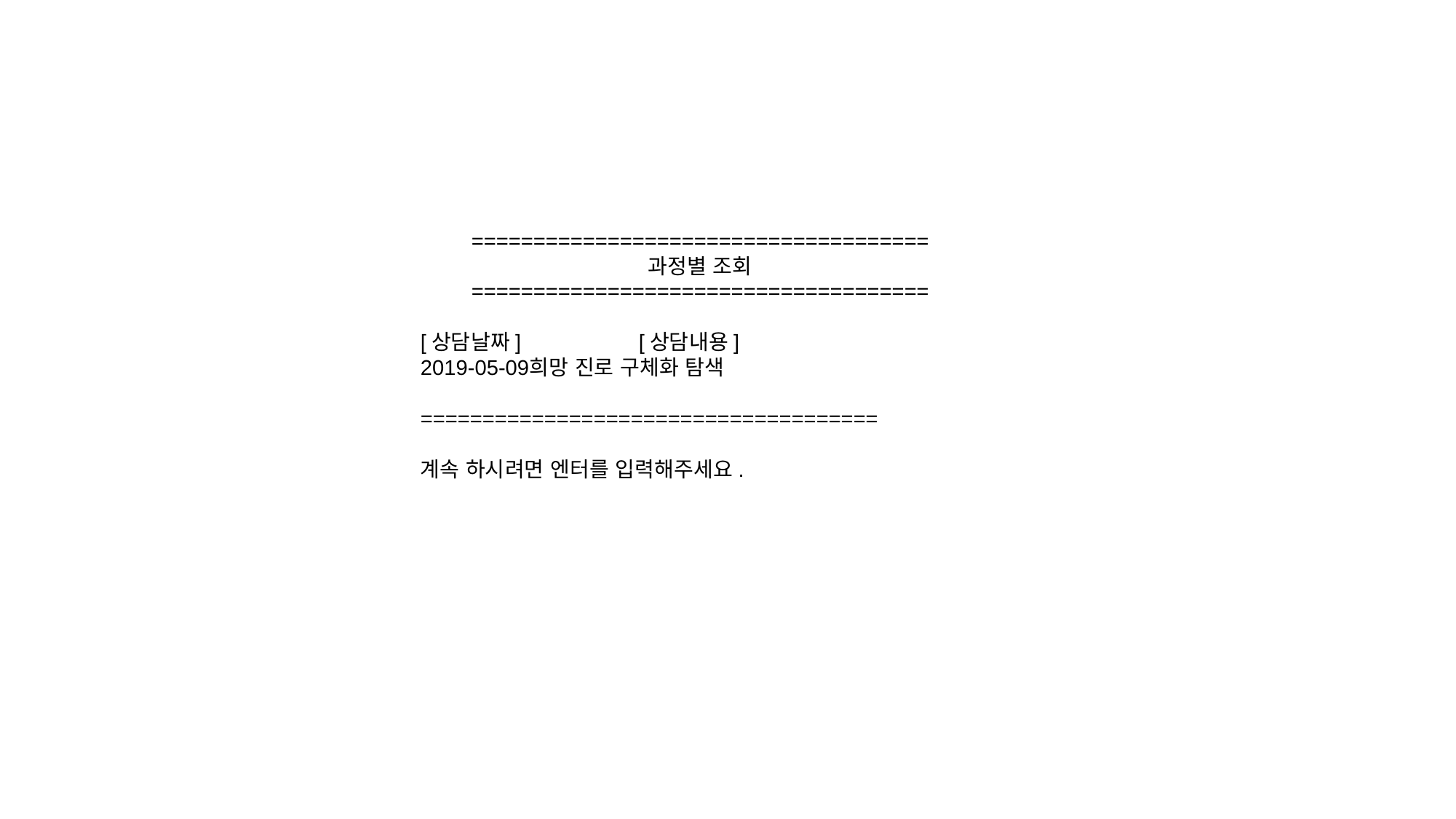

=====================================
과정별 조회
=====================================

[상담날짜]		[상담내용]
2019-05-09	희망 진로 구체화 탐색

=====================================

계속 하시려면 엔터를 입력해주세요.